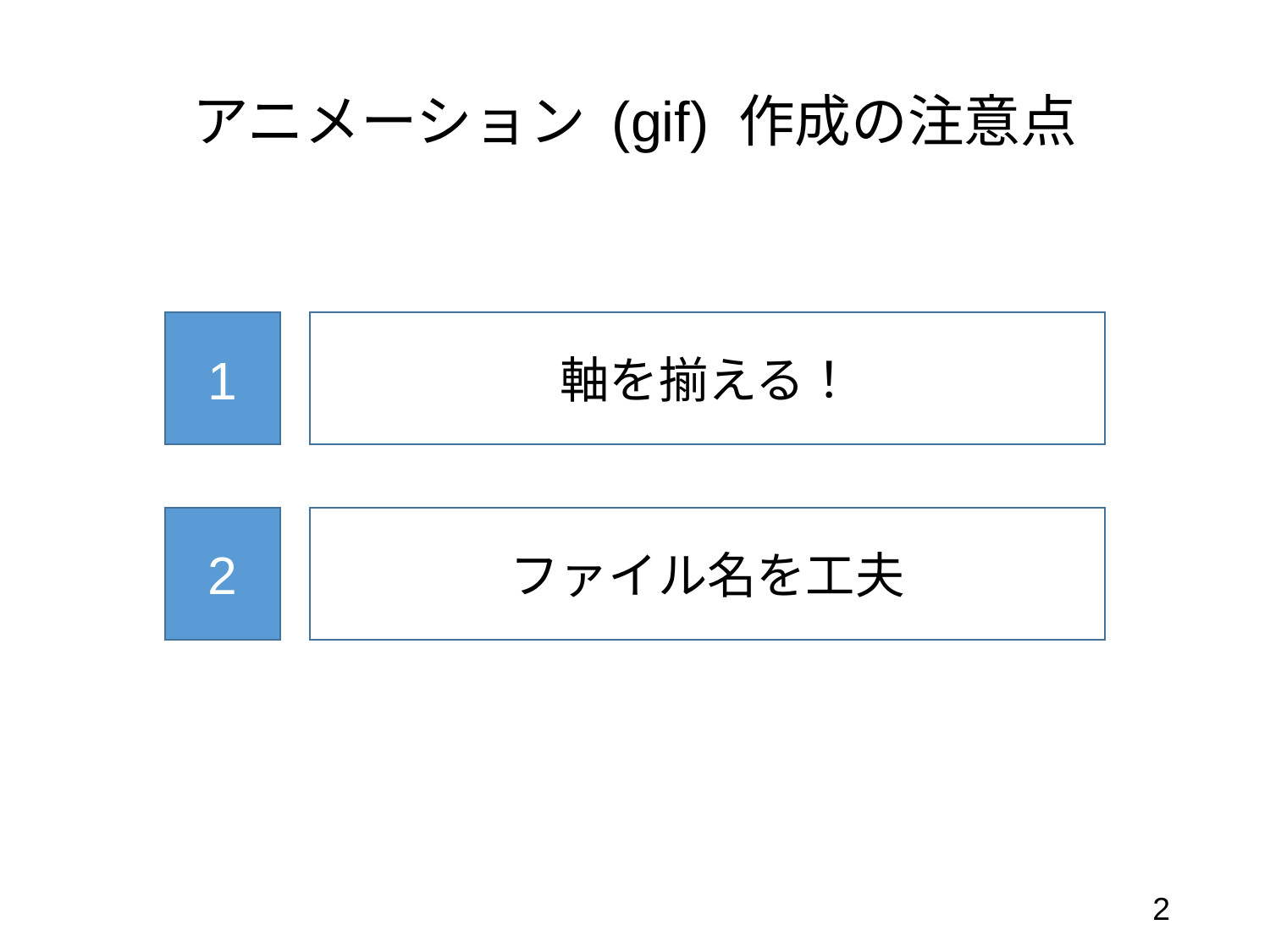

# アニメーション (gif) 作成の注意点
1
軸を揃える！
2
ファイル名を工夫
2